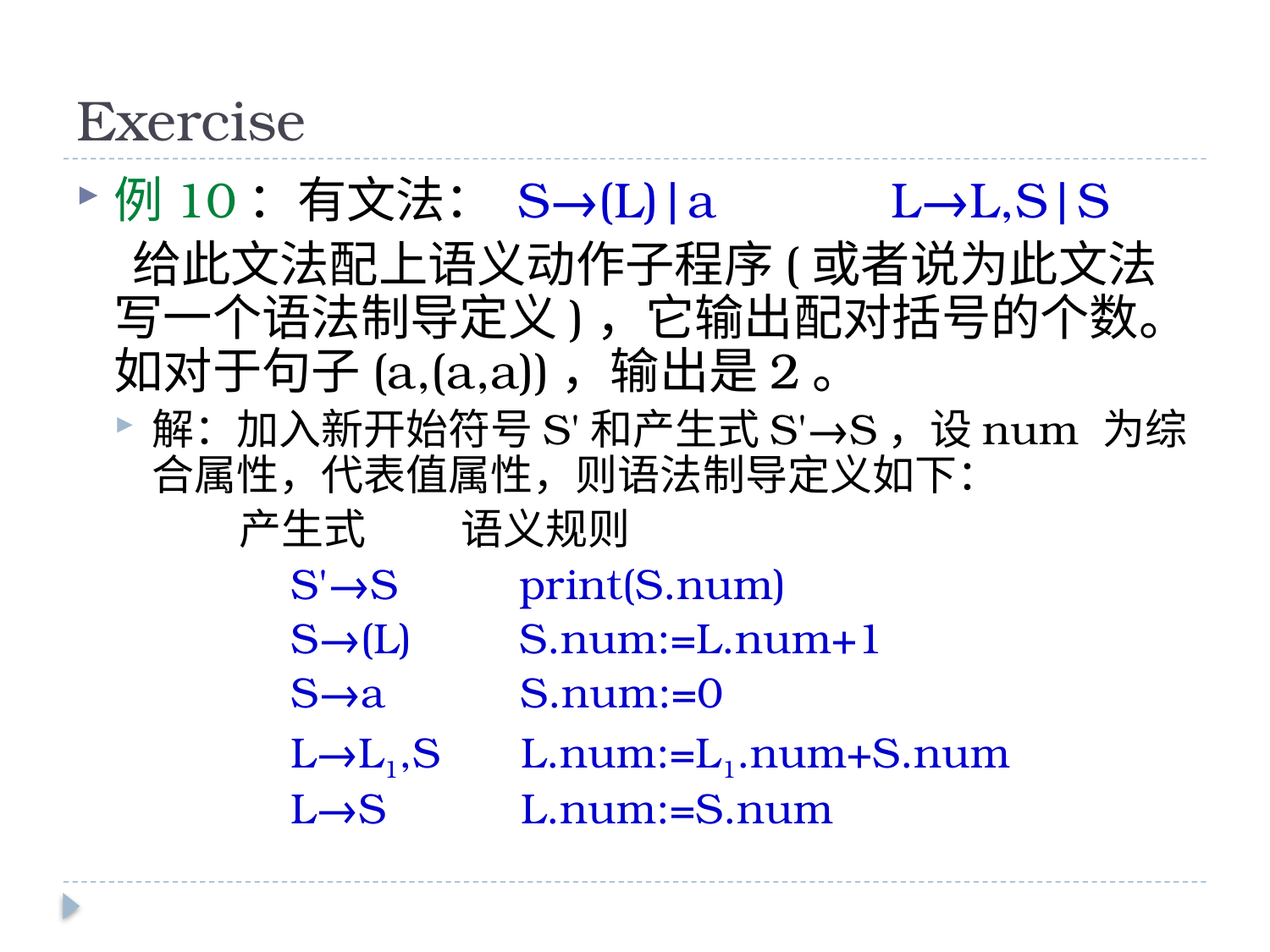

# Exercise
例10：有文法： S→(L)|a           L→L,S|S
    给此文法配上语义动作子程序(或者说为此文法写一个语法制导定义)，它输出配对括号的个数。如对于句子(a,(a,a))，输出是2。
解：加入新开始符号S'和产生式S'→S，设num 为综合属性，代表值属性，则语法制导定义如下：
            产生式          语义规则
             S'→S         print(S.num)
             S→(L)        S.num:=L.num+1
             S→a          S.num:=0
             L→L1,S      L.num:=L1.num+S.num
             L→S          L.num:=S.num

44